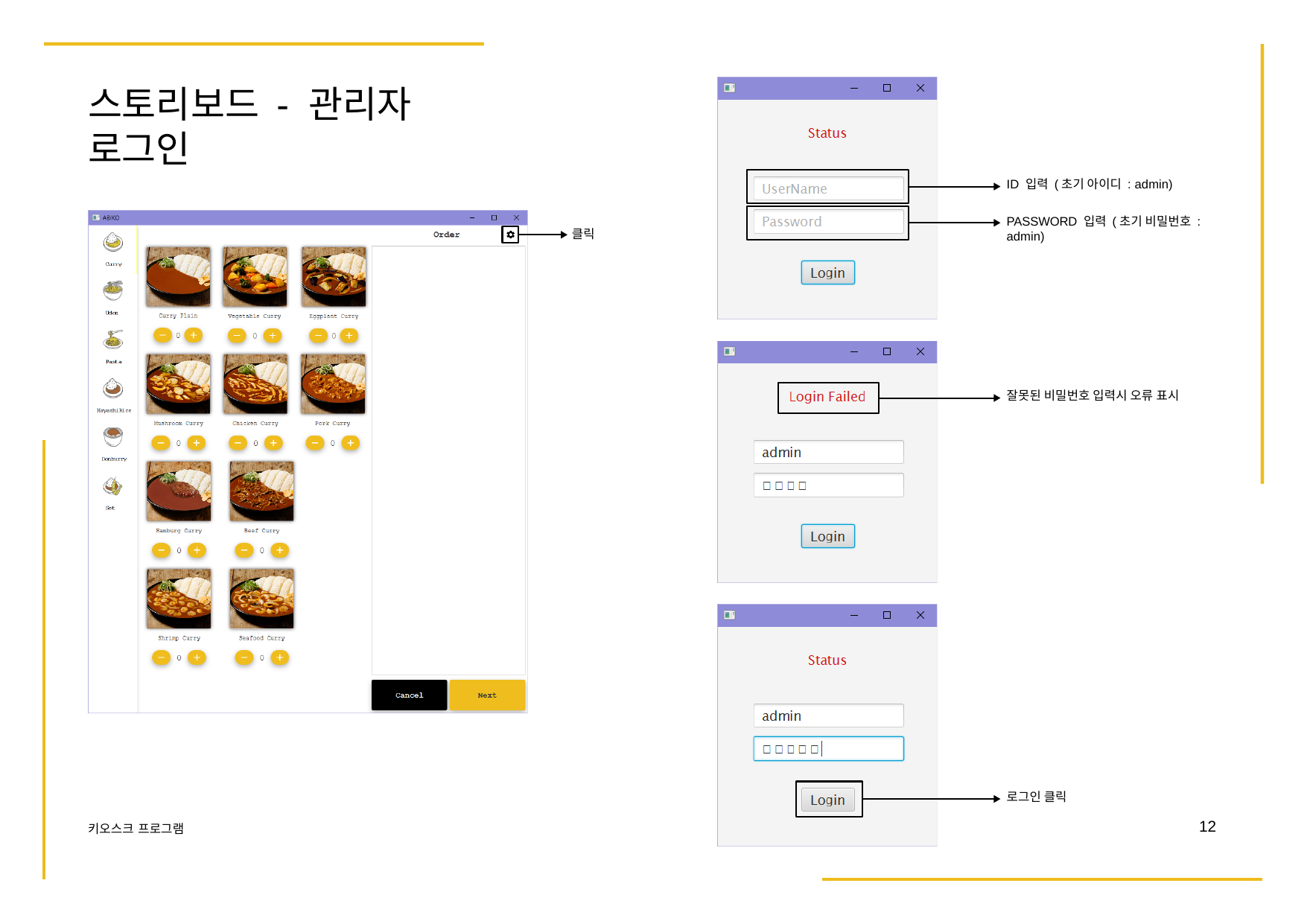

# 스토리보드 - 관리자 로그인

ID 입력 (초기 아이디 : admin)

PASSWORD 입력 (초기 비밀번호 : admin)

클릭

잘못된 비밀번호 입력시 오류 표시

로그인 클릭

12
키오스크 프로그램